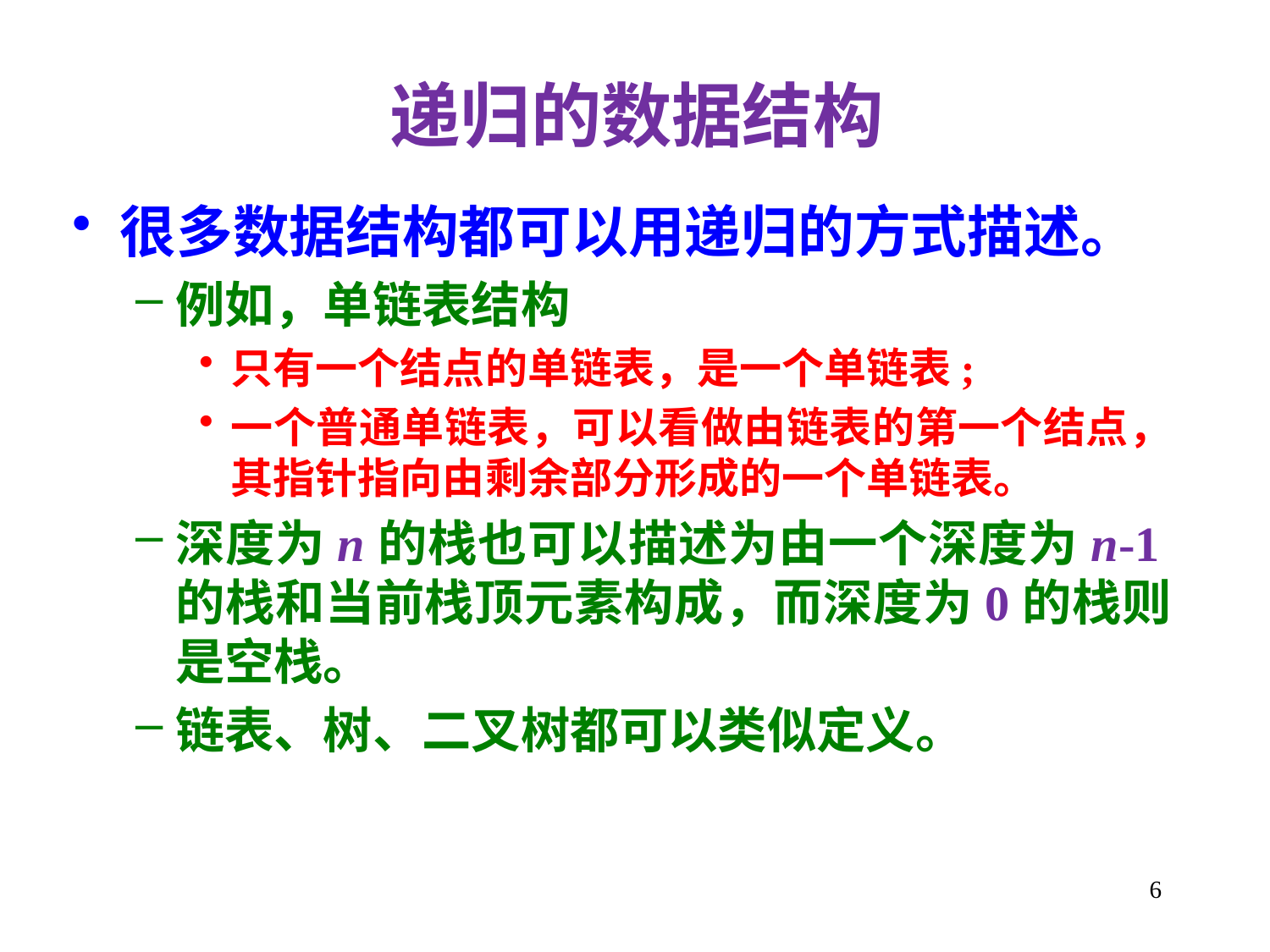

递归的数据结构
很多数据结构都可以用递归的方式描述。
例如，单链表结构
只有一个结点的单链表，是一个单链表;
一个普通单链表，可以看做由链表的第一个结点，其指针指向由剩余部分形成的一个单链表。
深度为n的栈也可以描述为由一个深度为n-1的栈和当前栈顶元素构成，而深度为0的栈则是空栈。
链表、树、二叉树都可以类似定义。

6